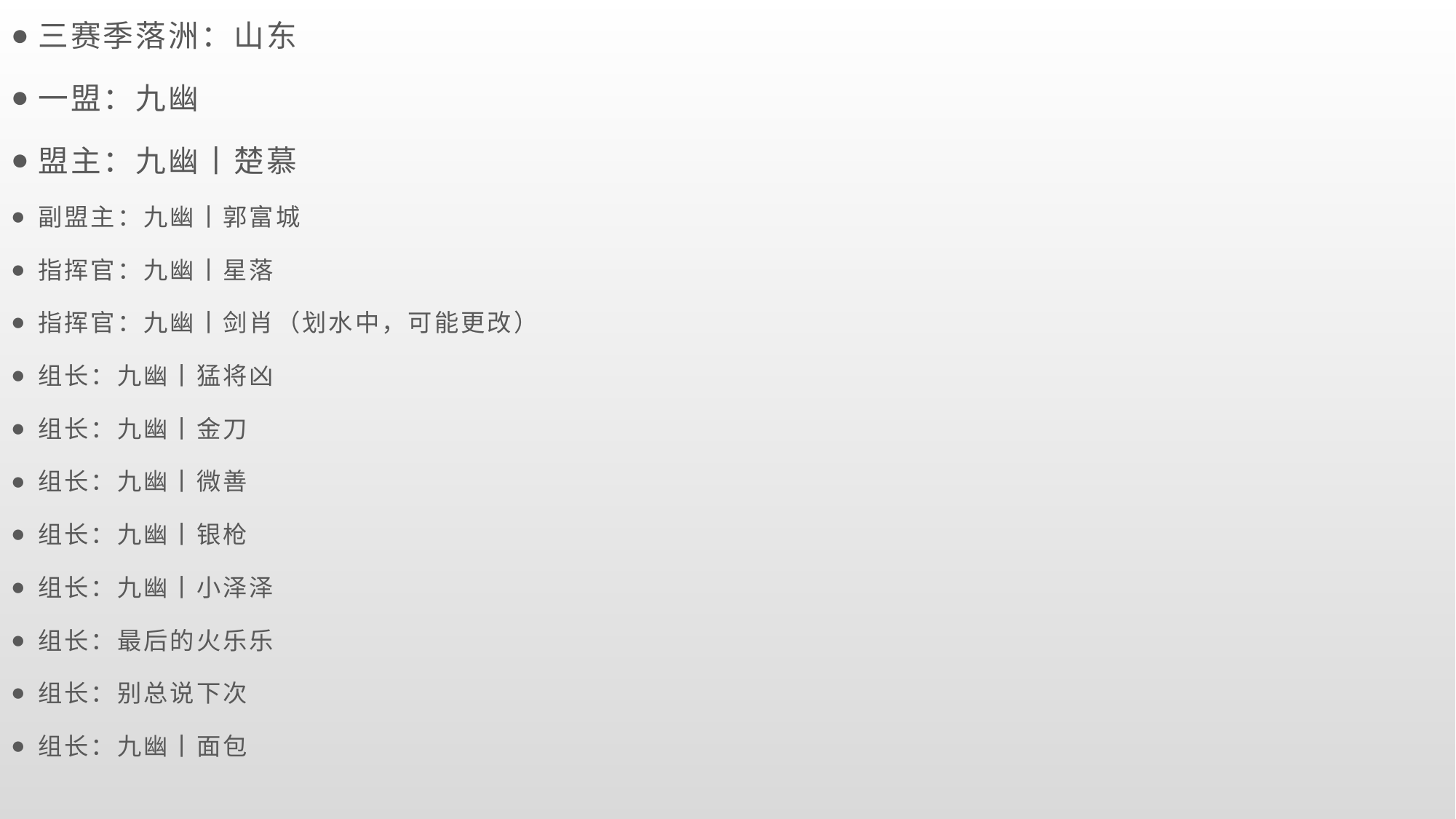

三赛季落洲：山东
一盟：九幽
盟主：九幽丨楚慕
副盟主：九幽丨郭富城
指挥官：九幽丨星落
指挥官：九幽丨剑肖（划水中，可能更改）
组长：九幽丨猛将凶
组长：九幽丨金刀
组长：九幽丨微善
组长：九幽丨银枪
组长：九幽丨小泽泽
组长：最后的火乐乐
组长：别总说下次
组长：九幽丨面包

# 3840赛季规划